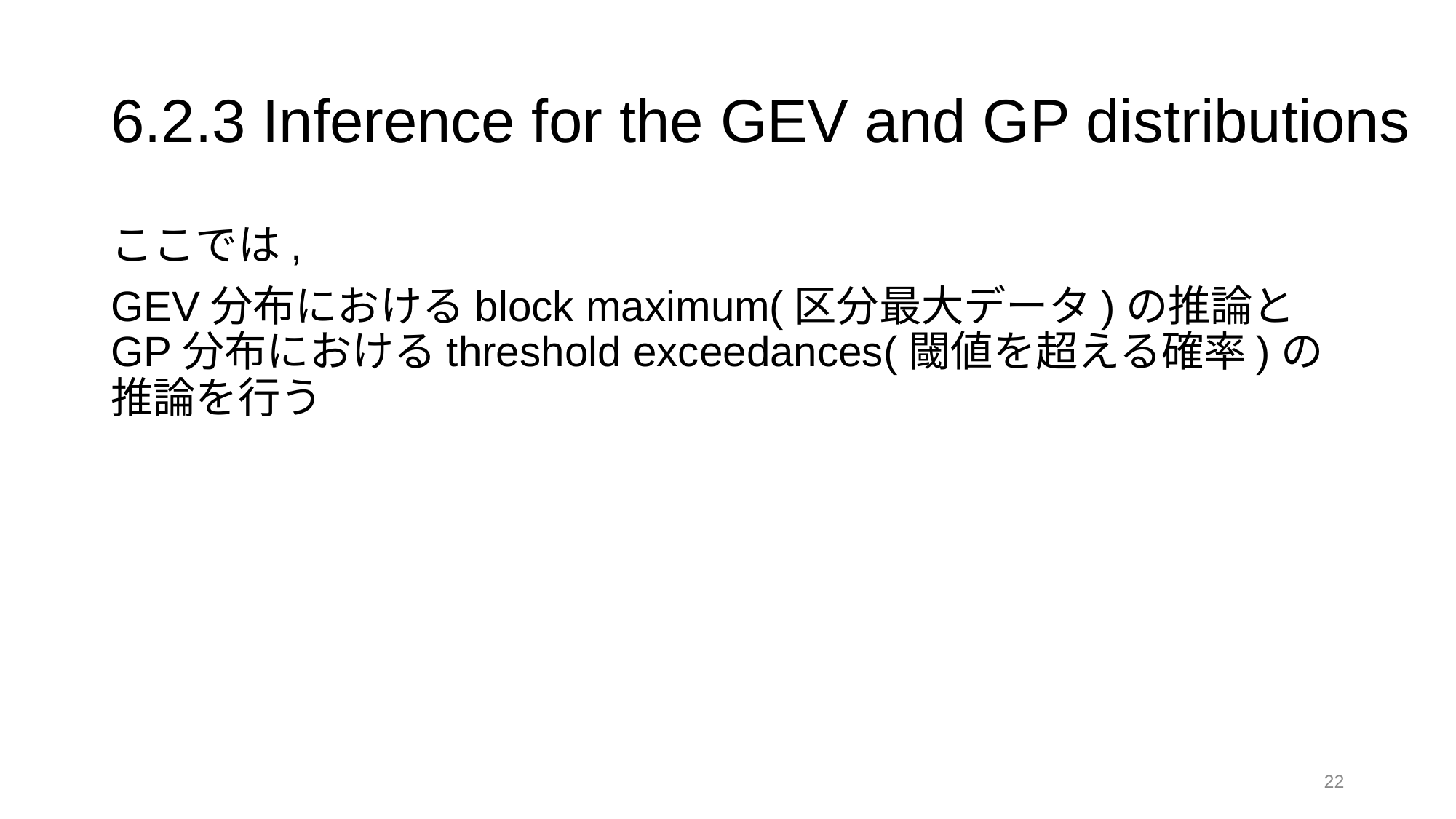

# 6.2.3 Inference for the GEV and GP distributions
ここでは,
GEV分布におけるblock maximum(区分最大データ)の推論とGP分布におけるthreshold exceedances(閾値を超える確率)の推論を行う

22